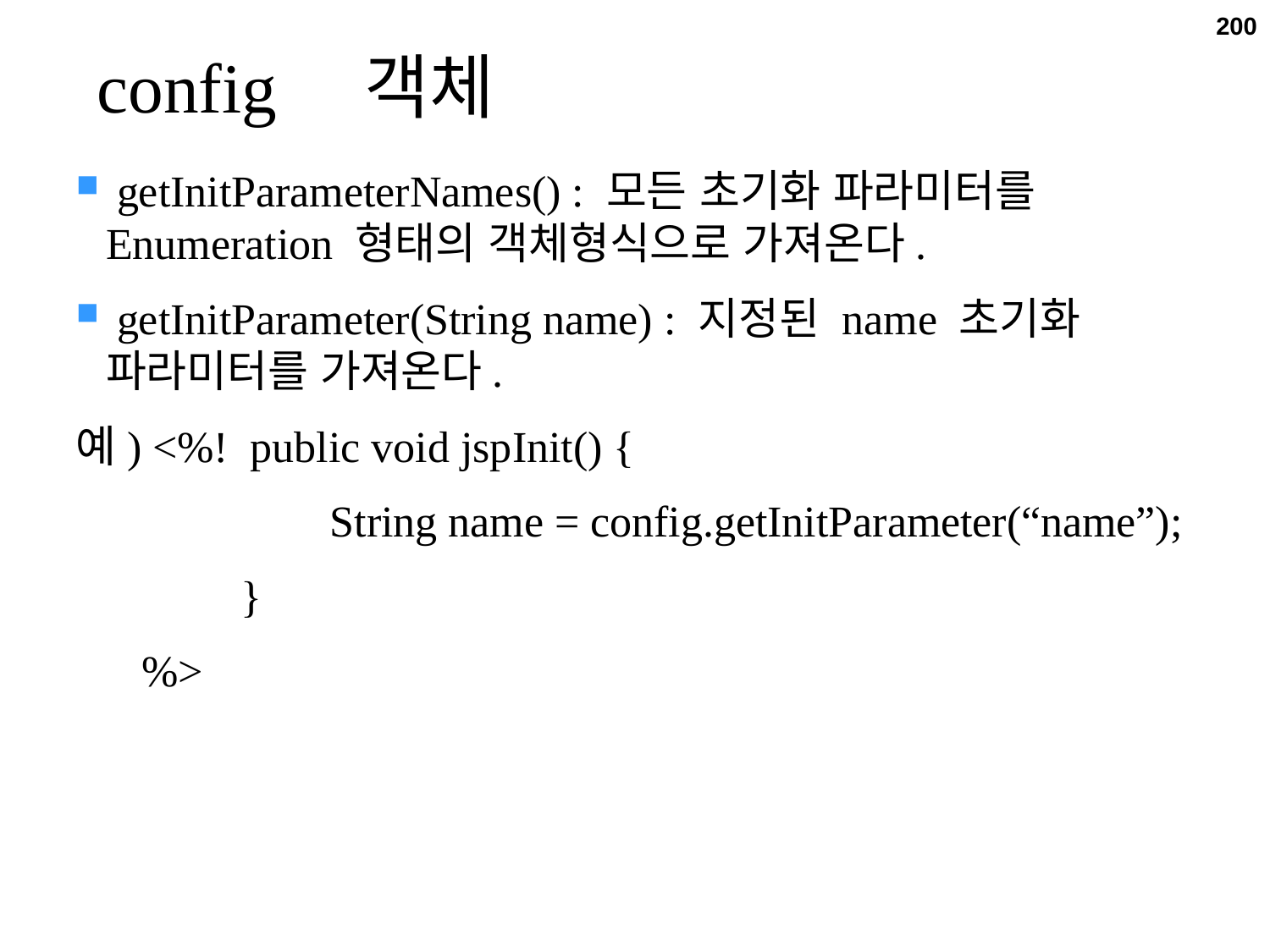

200
config    객체
 getInitParameterNames() : 모든 초기화 파라미터를 Enumeration 형태의 객체형식으로 가져온다.
 getInitParameter(String name) : 지정된 name 초기화 파라미터를 가져온다.
예) <%!  public void jspInit() {
		String name = config.getInitParameter(“name”);
               }
      %>